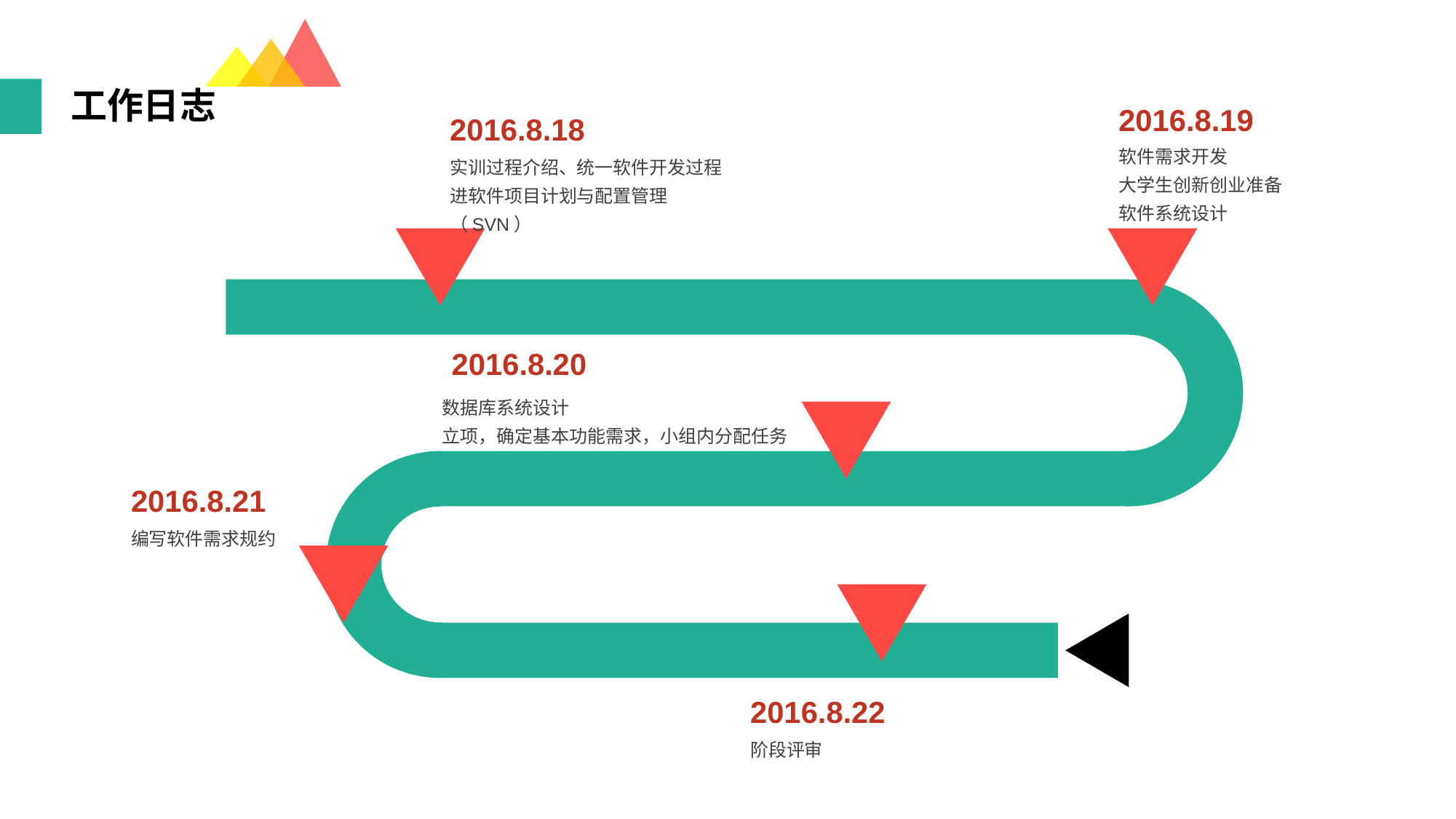

# 工作日志
2016.8.19
2016.8.18
软件需求开发
大学生创新创业准备
软件系统设计
实训过程介绍、统一软件开发过程
进软件项目计划与配置管理（SVN）

2016.8.20
数据库系统设计
立项，确定基本功能需求，小组内分配任务

2016.8.21
编写软件需求规约

2016.8.22
阶段评审